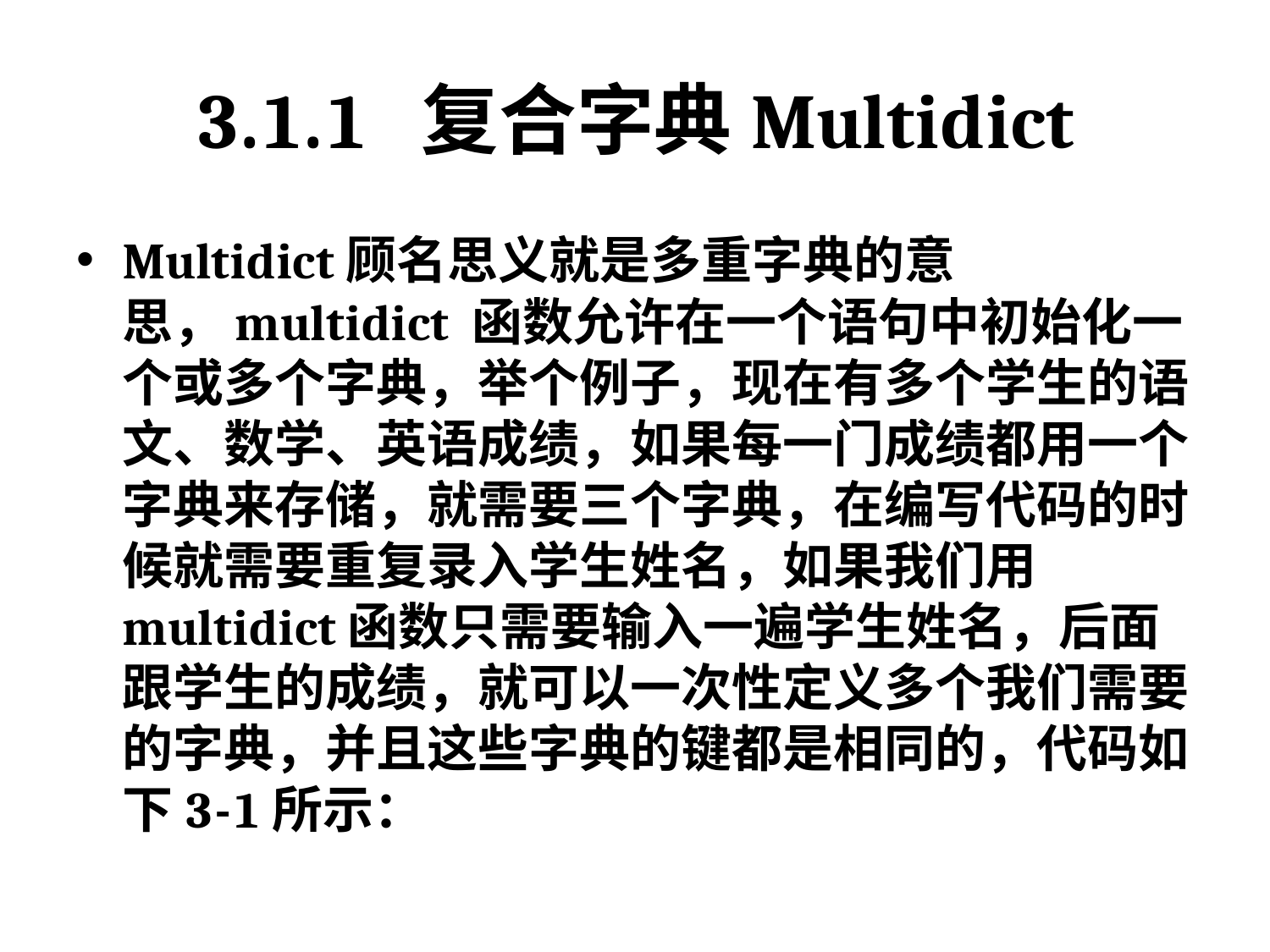

# 3.1.1  复合字典Multidict
Multidict顾名思义就是多重字典的意思，multidict 函数允许在一个语句中初始化一个或多个字典，举个例子，现在有多个学生的语文、数学、英语成绩，如果每一门成绩都用一个字典来存储，就需要三个字典，在编写代码的时候就需要重复录入学生姓名，如果我们用multidict函数只需要输入一遍学生姓名，后面跟学生的成绩，就可以一次性定义多个我们需要的字典，并且这些字典的键都是相同的，代码如下3-1所示：